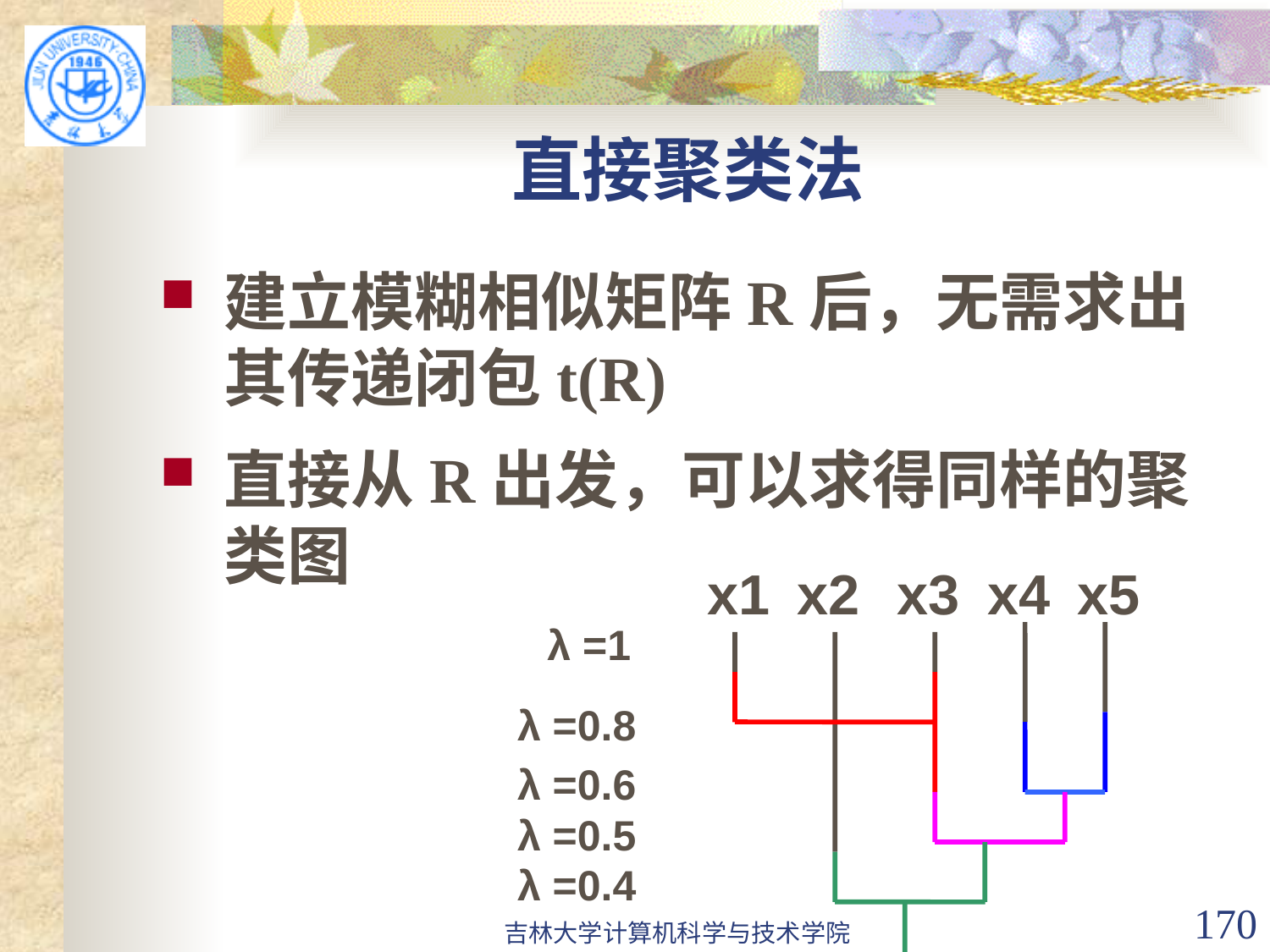

# 直接聚类法
建立模糊相似矩阵R后，无需求出其传递闭包t(R)
直接从R出发，可以求得同样的聚类图
x1
x2
x3
x4
x5
λ =1

λ =0.8

λ =0.6

λ =0.5

λ =0.4

吉林大学计算机科学与技术学院
170